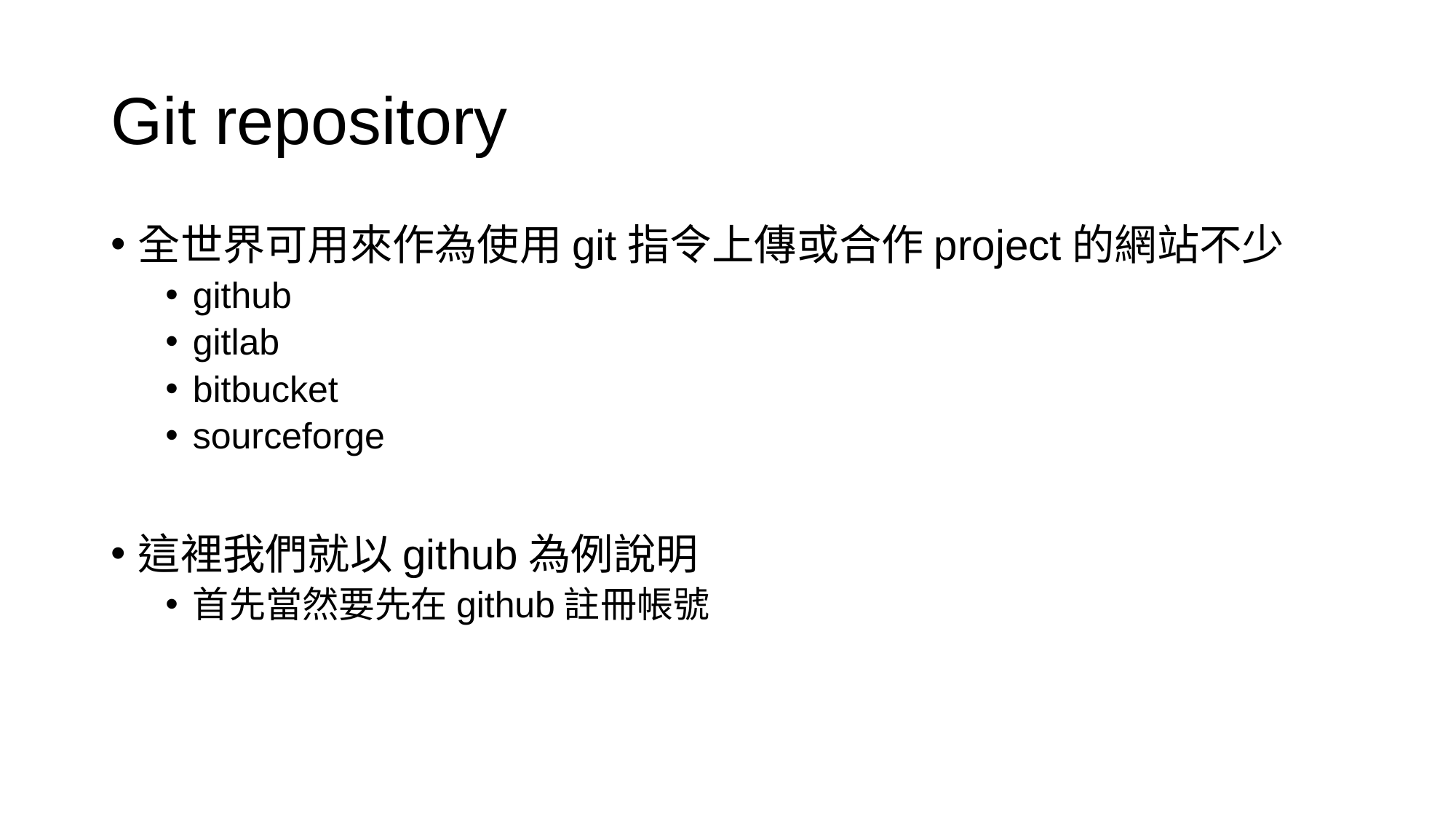

# Git repository
全世界可用來作為使用git指令上傳或合作project的網站不少
github
gitlab
bitbucket
sourceforge

這裡我們就以github為例說明
首先當然要先在github註冊帳號